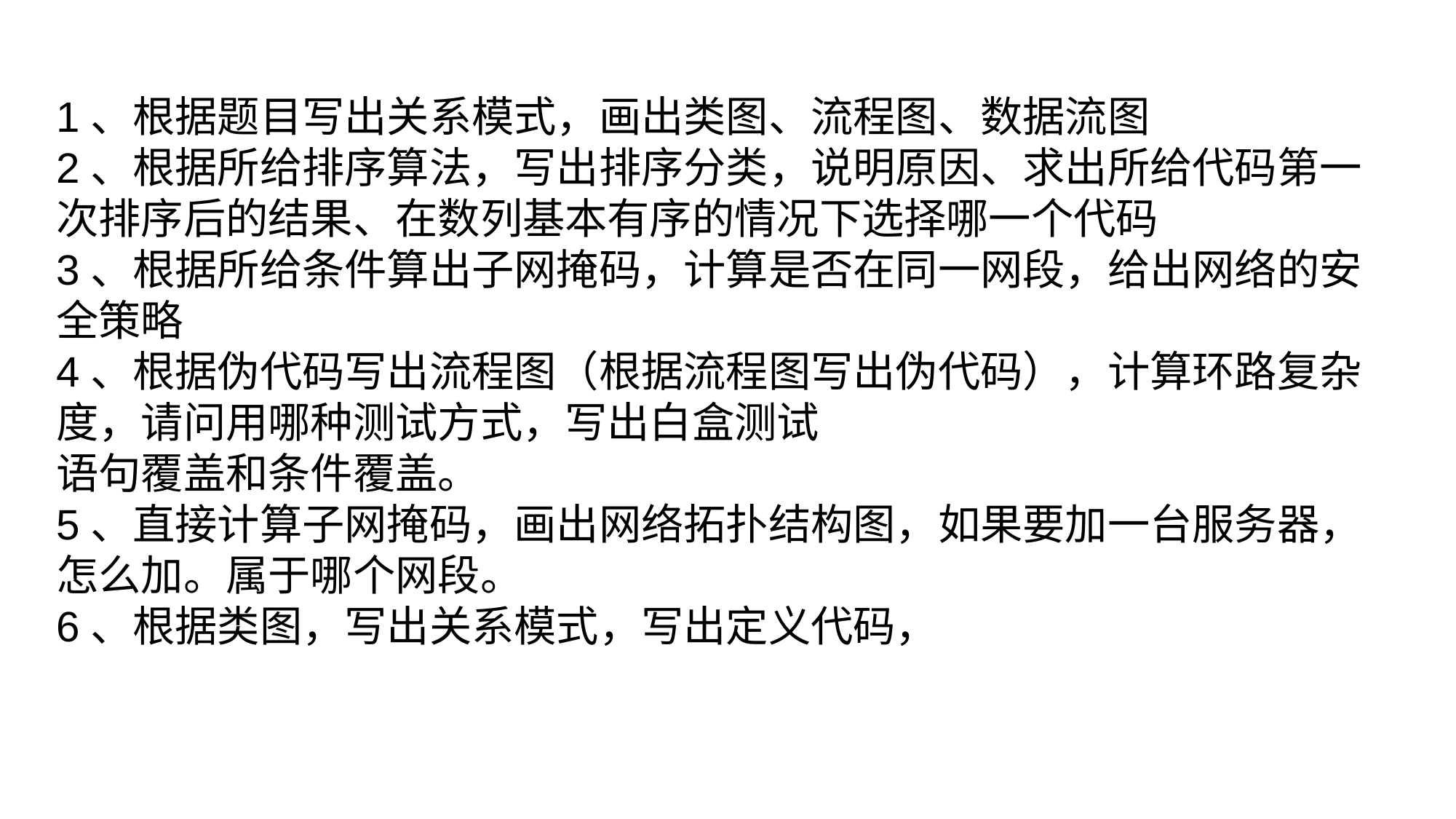

1、根据题目写出关系模式，画出类图、流程图、数据流图
2、根据所给排序算法，写出排序分类，说明原因、求出所给代码第一次排序后的结果、在数列基本有序的情况下选择哪一个代码
3、根据所给条件算出子网掩码，计算是否在同一网段，给出网络的安全策略
4、根据伪代码写出流程图（根据流程图写出伪代码），计算环路复杂度，请问用哪种测试方式，写出白盒测试
语句覆盖和条件覆盖。
5、直接计算子网掩码，画出网络拓扑结构图，如果要加一台服务器，怎么加。属于哪个网段。
6、根据类图，写出关系模式，写出定义代码，